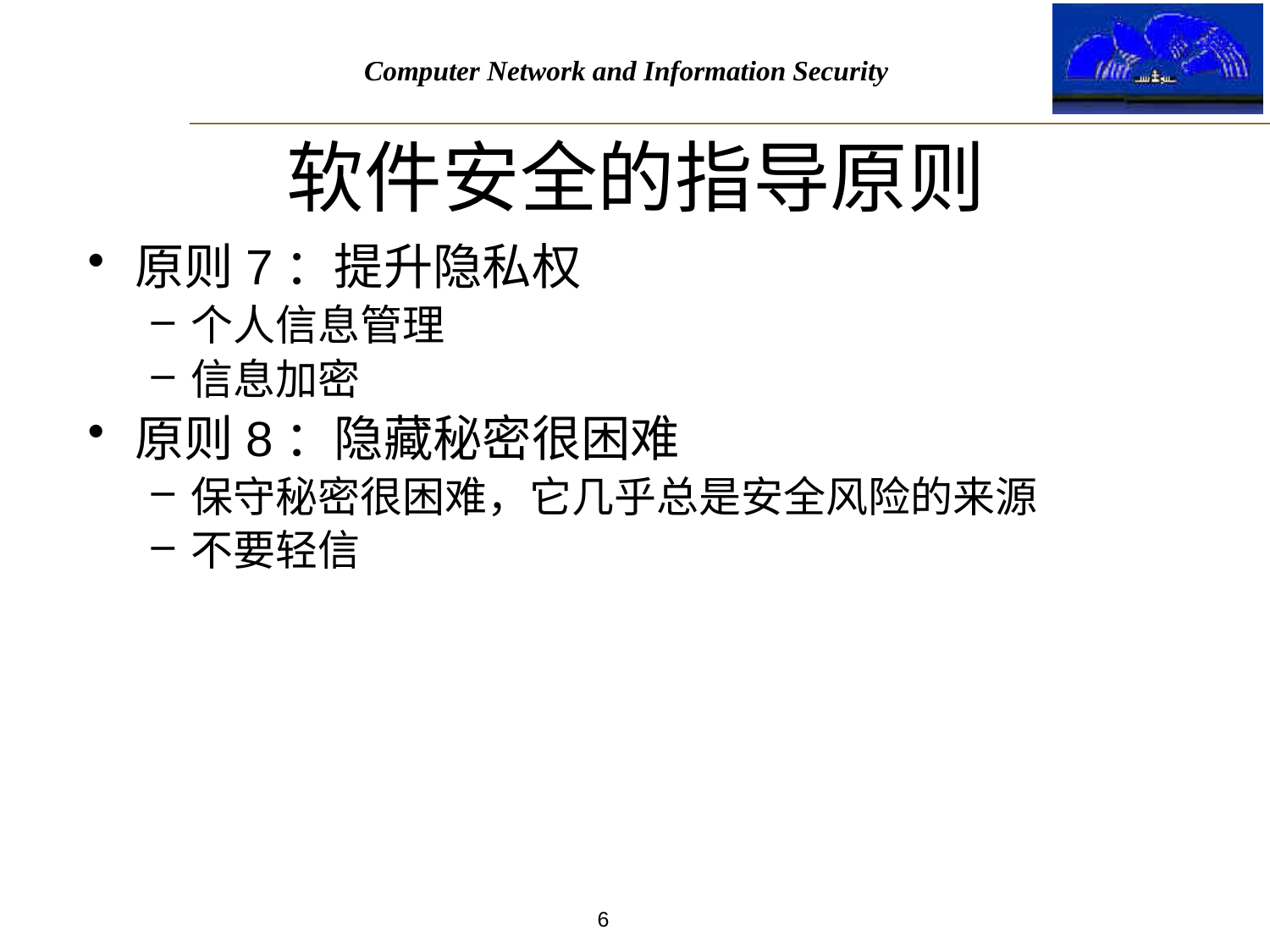

软件安全的指导原则
原则7：提升隐私权
个人信息管理
信息加密
原则8：隐藏秘密很困难
保守秘密很困难，它几乎总是安全风险的来源
不要轻信
6